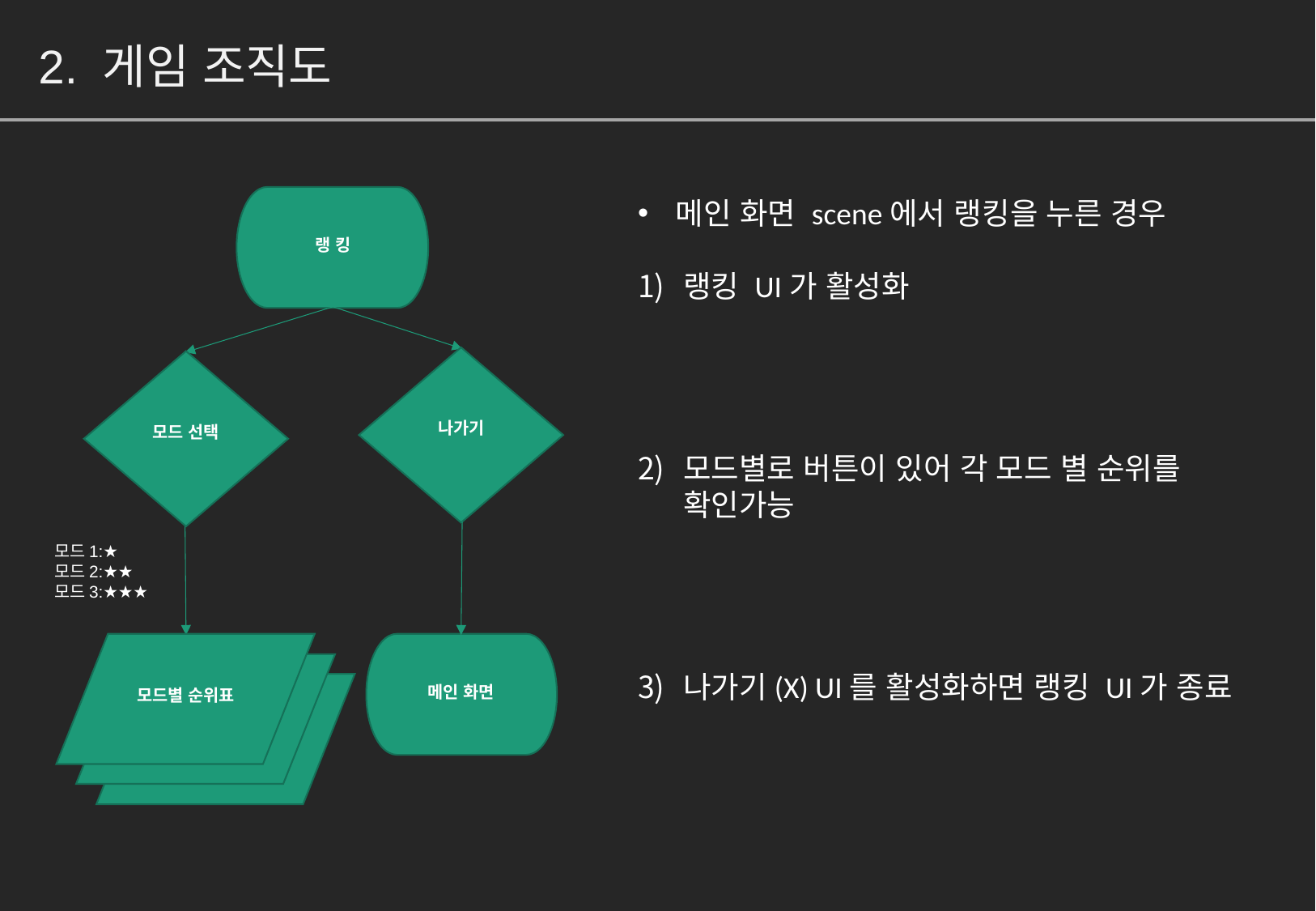

2. 게임 조직도

랭 킹

나가기

모드 선택
모드1:★
모드2:★★
모드3:★★★

모드별 순위표

메인 화면

모드별 순위표

모드별 순위표
메인 화면 scene에서 랭킹을 누른 경우

랭킹 UI가 활성화

모드별로 버튼이 있어 각 모드 별 순위를 확인가능

나가기(X) UI를 활성화하면 랭킹 UI가 종료